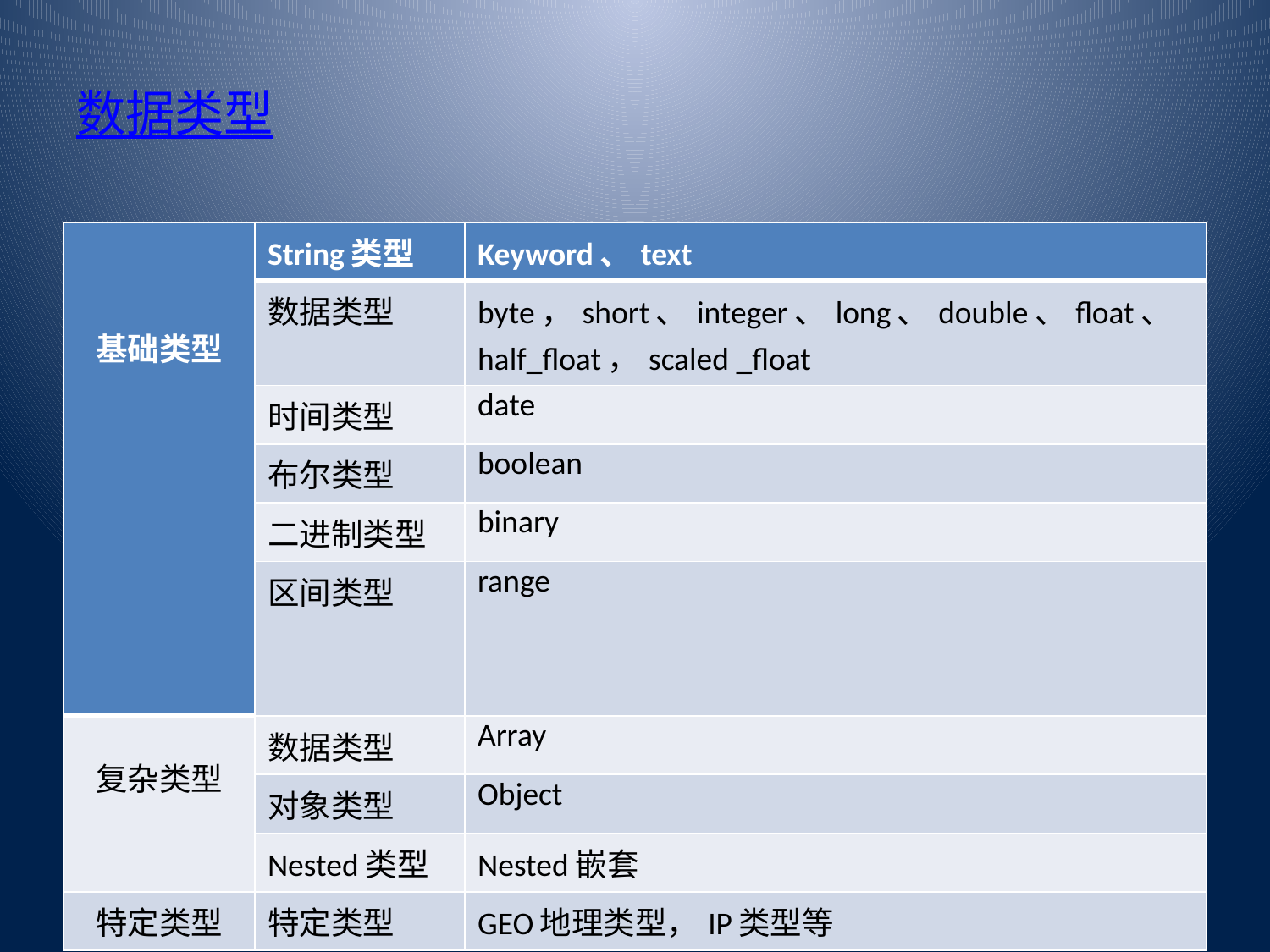

# 数据类型

| 基础类型 | String类型 | Keyword、text |
| --- | --- | --- |
|  | 数据类型 | byte，short、integer、long、double、float、half\_float，scaled \_float |
|  | 时间类型 | date |
|  | 布尔类型 | boolean |
|  | 二进制类型 | binary |
|  | 区间类型 | range |
| 复杂类型 | 数据类型 | Array |
|  | 对象类型 | Object |
|  | Nested类型 | Nested嵌套 |
| 特定类型 | 特定类型 | GEO地理类型，IP类型等 |